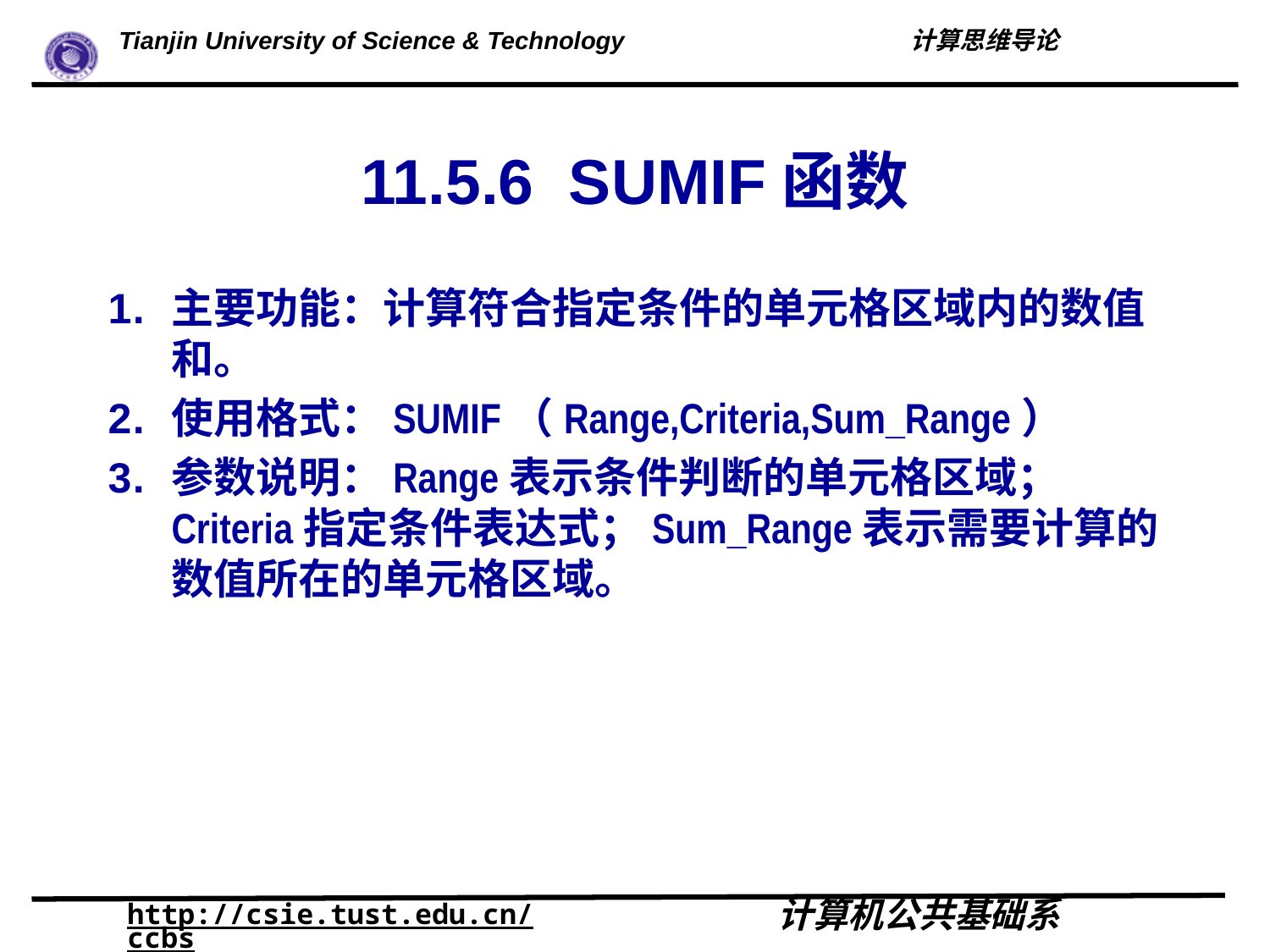

# 11.5.6  SUMIF函数
主要功能：计算符合指定条件的单元格区域内的数值和。
使用格式：SUMIF（Range,Criteria,Sum_Range）
参数说明：Range表示条件判断的单元格区域；Criteria指定条件表达式；Sum_Range表示需要计算的数值所在的单元格区域。